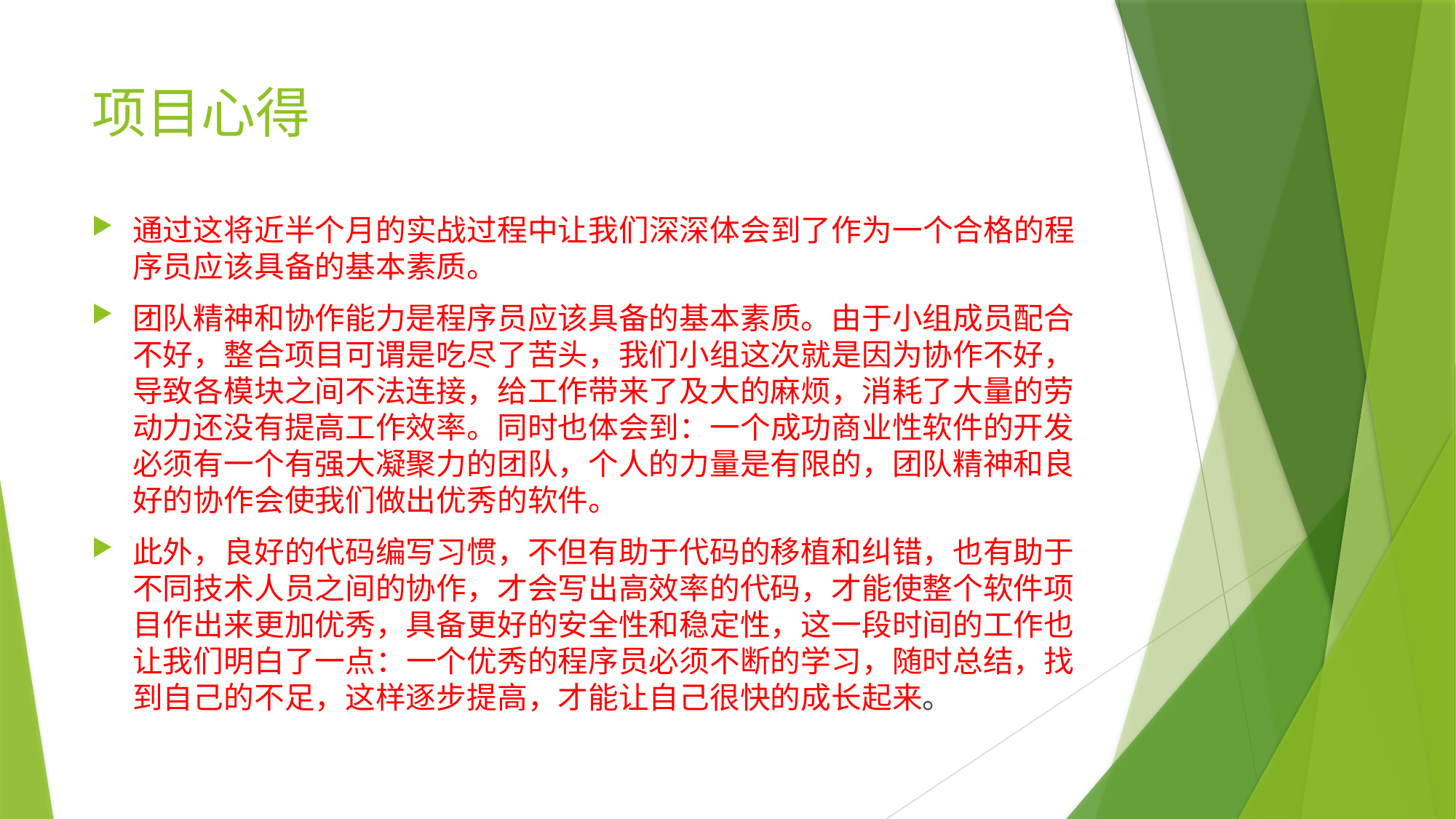

# 项目心得
通过这将近半个月的实战过程中让我们深深体会到了作为一个合格的程序员应该具备的基本素质。
团队精神和协作能力是程序员应该具备的基本素质。由于小组成员配合不好，整合项目可谓是吃尽了苦头，我们小组这次就是因为协作不好，导致各模块之间不法连接，给工作带来了及大的麻烦，消耗了大量的劳动力还没有提高工作效率。同时也体会到：一个成功商业性软件的开发必须有一个有强大凝聚力的团队，个人的力量是有限的，团队精神和良好的协作会使我们做出优秀的软件。
此外，良好的代码编写习惯，不但有助于代码的移植和纠错，也有助于不同技术人员之间的协作，才会写出高效率的代码，才能使整个软件项目作出来更加优秀，具备更好的安全性和稳定性，这一段时间的工作也让我们明白了一点：一个优秀的程序员必须不断的学习，随时总结，找到自己的不足，这样逐步提高，才能让自己很快的成长起来。